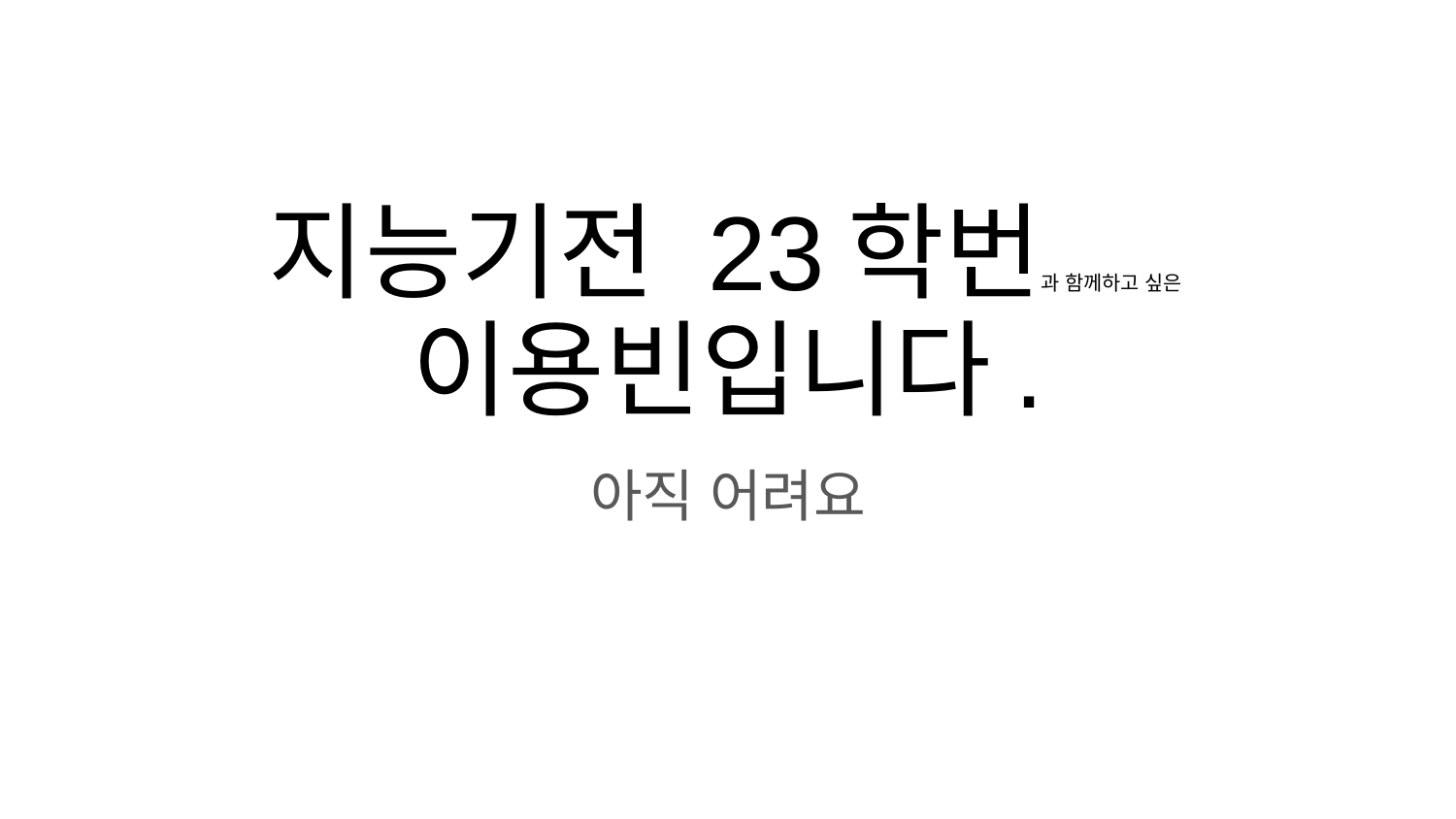

# 지능기전 23학번과 함께하고 싶은 이용빈입니다.
아직 어려요